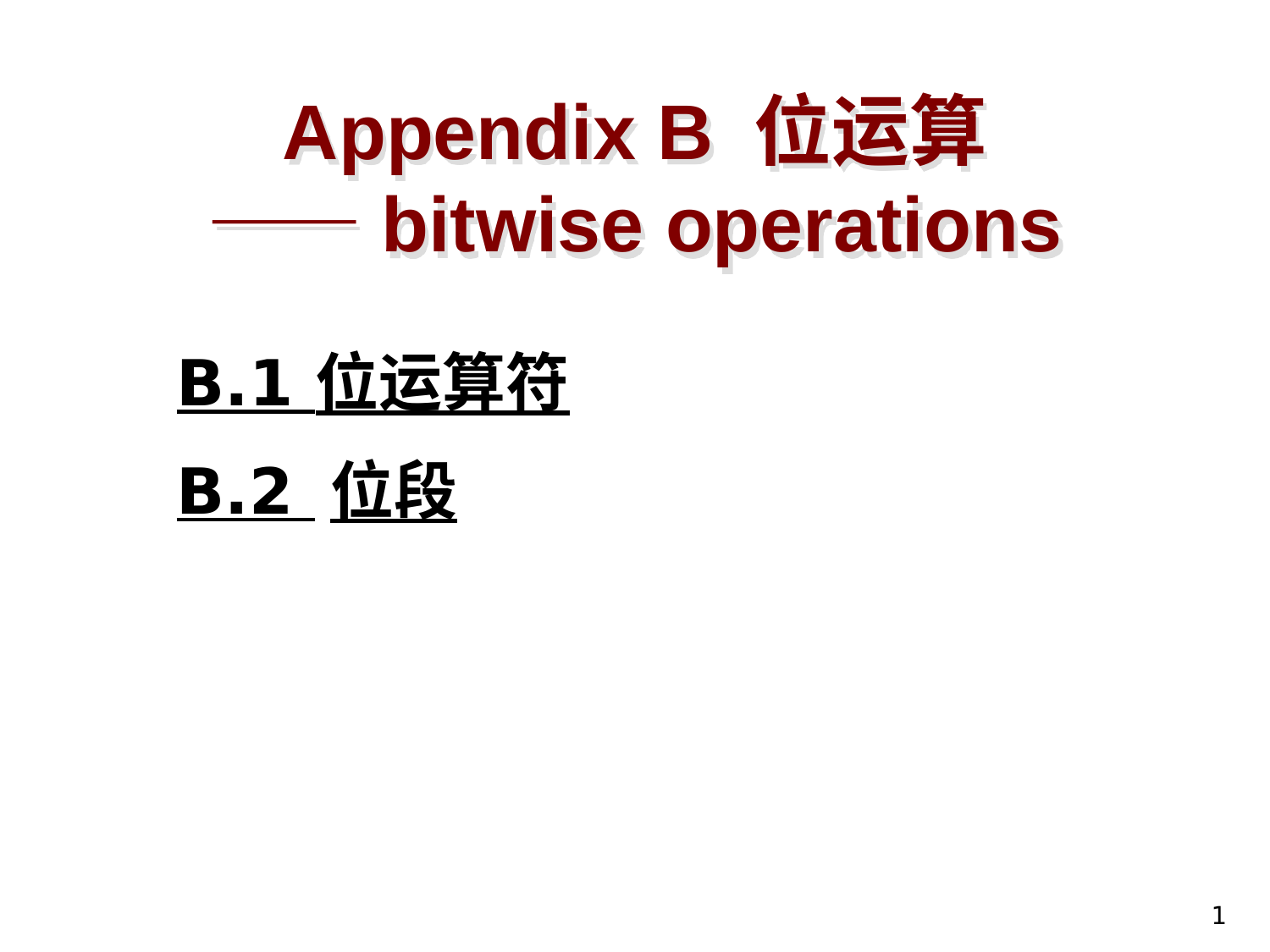

# Appendix B 位运算 ——bitwise operations
B.1 位运算符
B.2 位段
1